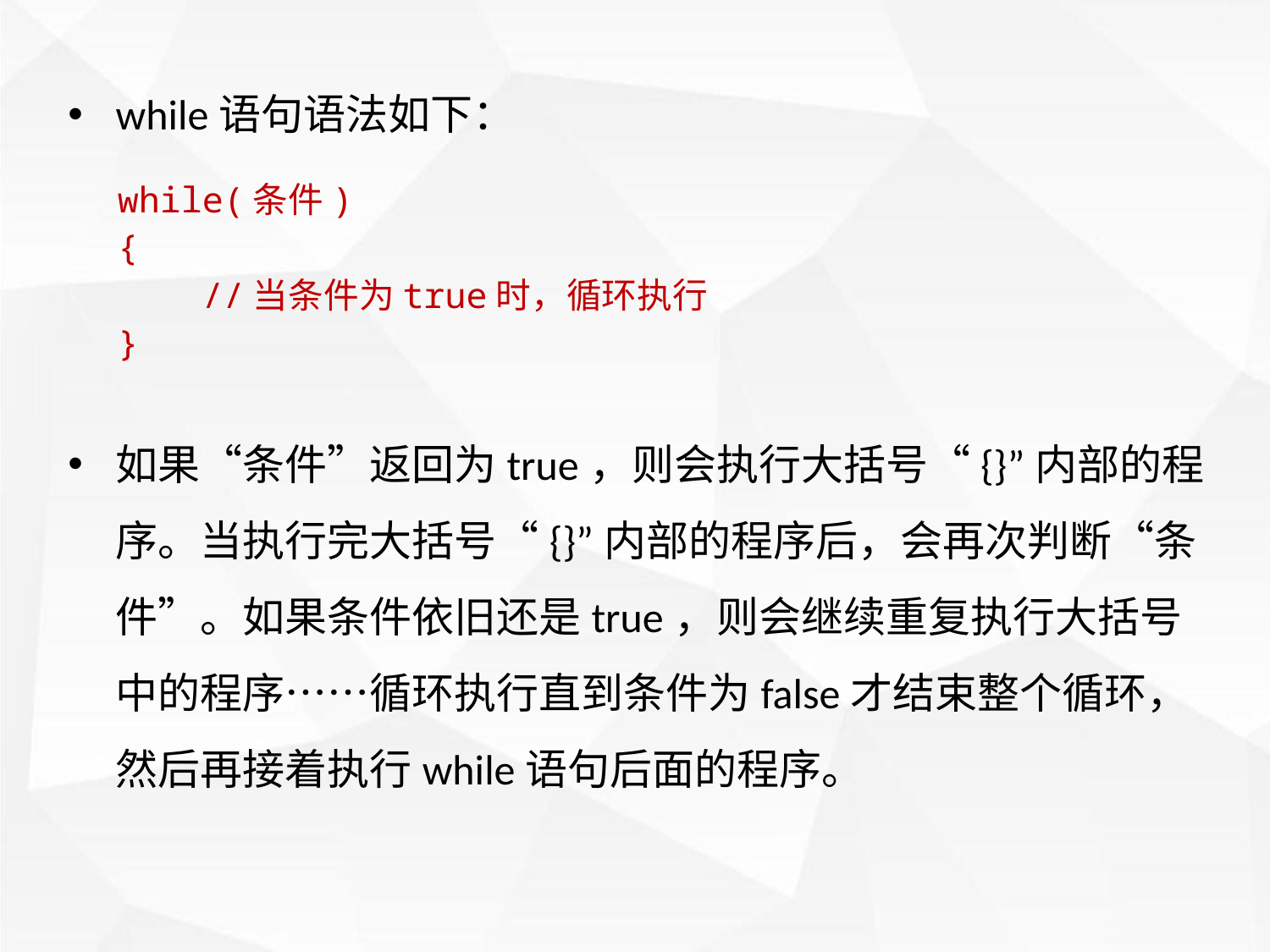

while语句语法如下：
while(条件)
{
    //当条件为true时，循环执行
}

如果“条件”返回为true，则会执行大括号“{}”内部的程序。当执行完大括号“{}”内部的程序后，会再次判断“条件”。如果条件依旧还是true，则会继续重复执行大括号中的程序……循环执行直到条件为false才结束整个循环，然后再接着执行while语句后面的程序。